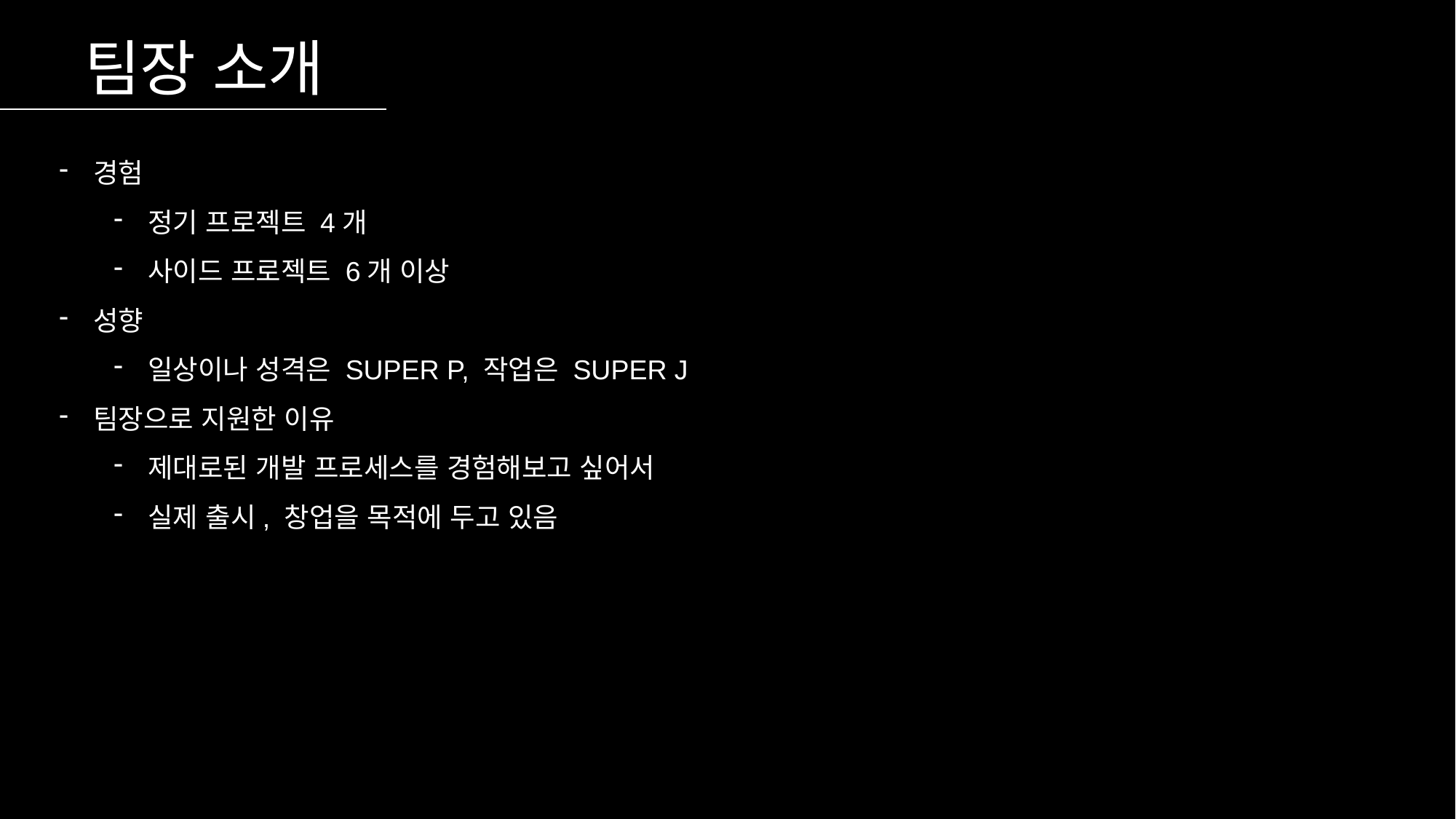

팀장 소개
경험
정기 프로젝트 4개
사이드 프로젝트 6개 이상
성향
일상이나 성격은 SUPER P, 작업은 SUPER J
팀장으로 지원한 이유
제대로된 개발 프로세스를 경험해보고 싶어서
실제 출시, 창업을 목적에 두고 있음